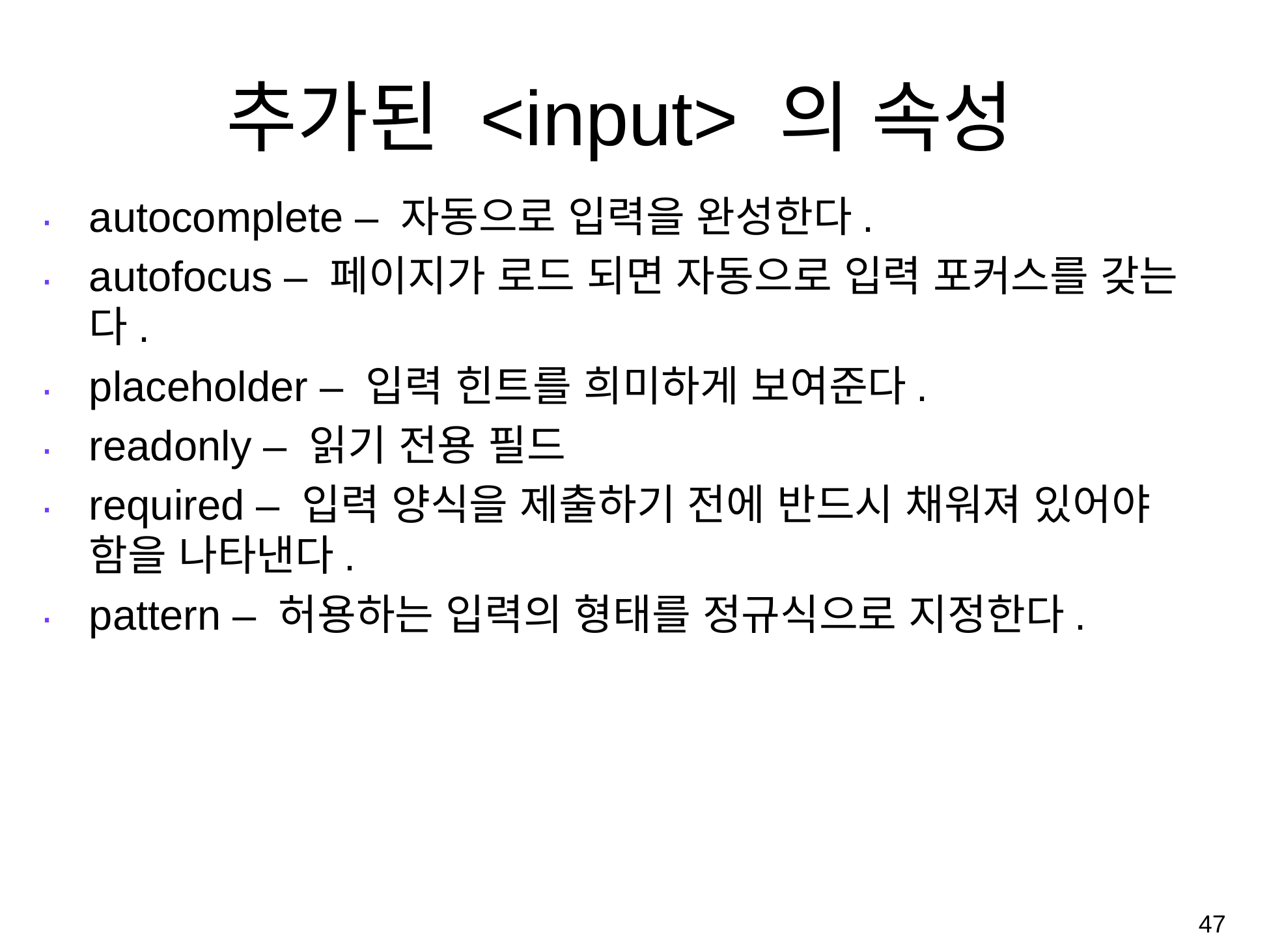

# 추가된 <input> 의 속성
autocomplete – 자동으로 입력을 완성한다.
autofocus – 페이지가 로드 되면 자동으로 입력 포커스를 갖는다.
placeholder – 입력 힌트를 희미하게 보여준다.
readonly – 읽기 전용 필드
required – 입력 양식을 제출하기 전에 반드시 채워져 있어야 함을 나타낸다.
pattern – 허용하는 입력의 형태를 정규식으로 지정한다.

47